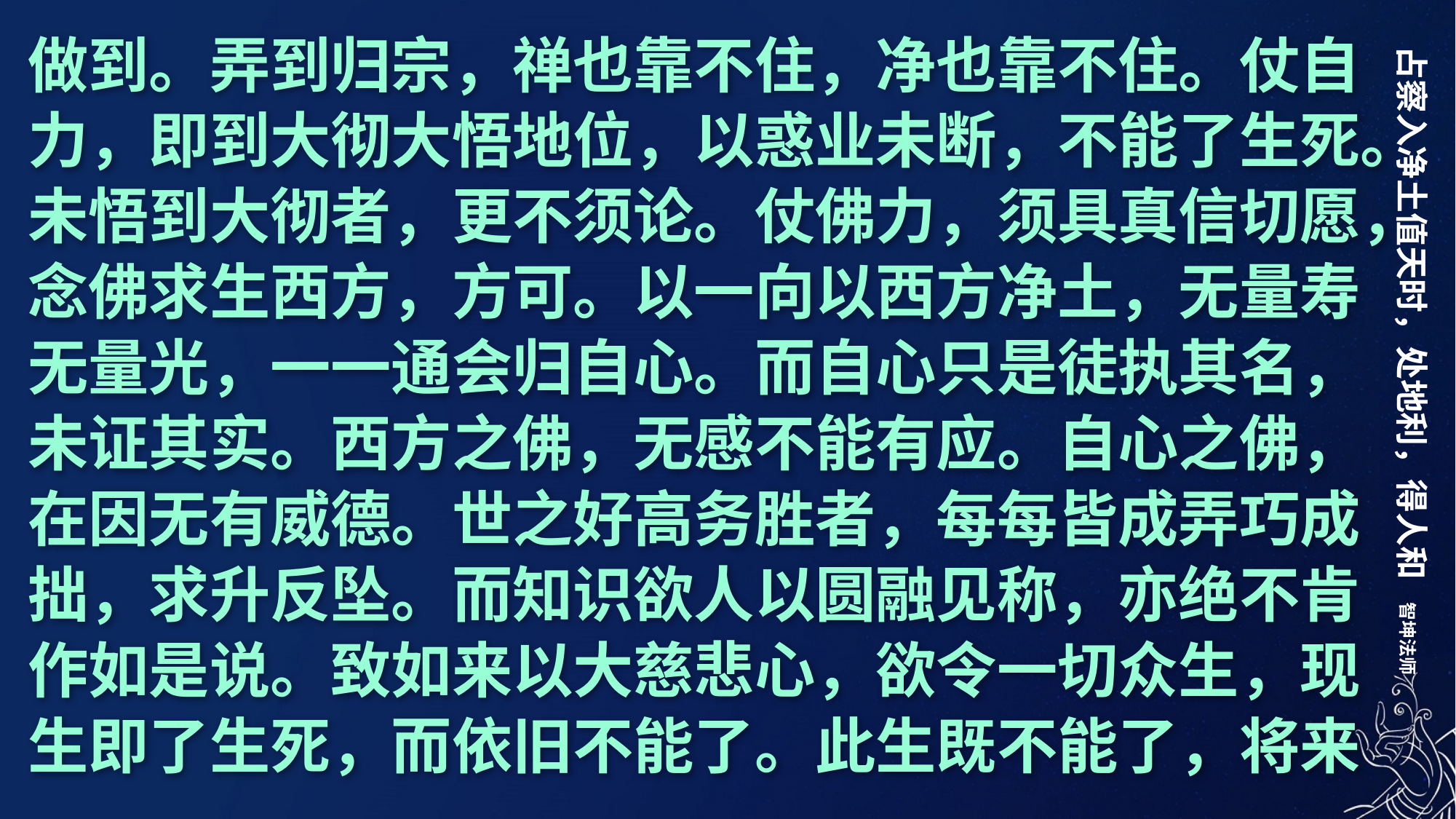

做到。弄到归宗，禅也靠不住，净也靠不住。仗自力，即到大彻大悟地位，以惑业未断，不能了生死。未悟到大彻者，更不须论。仗佛力，须具真信切愿，念佛求生西方，方可。以一向以西方净土，无量寿无量光，一一通会归自心。而自心只是徒执其名，未证其实。西方之佛，无感不能有应。自心之佛，在因无有威德。世之好高务胜者，每每皆成弄巧成拙，求升反坠。而知识欲人以圆融见称，亦绝不肯作如是说。致如来以大慈悲心，欲令一切众生，现生即了生死，而依旧不能了。此生既不能了，将来